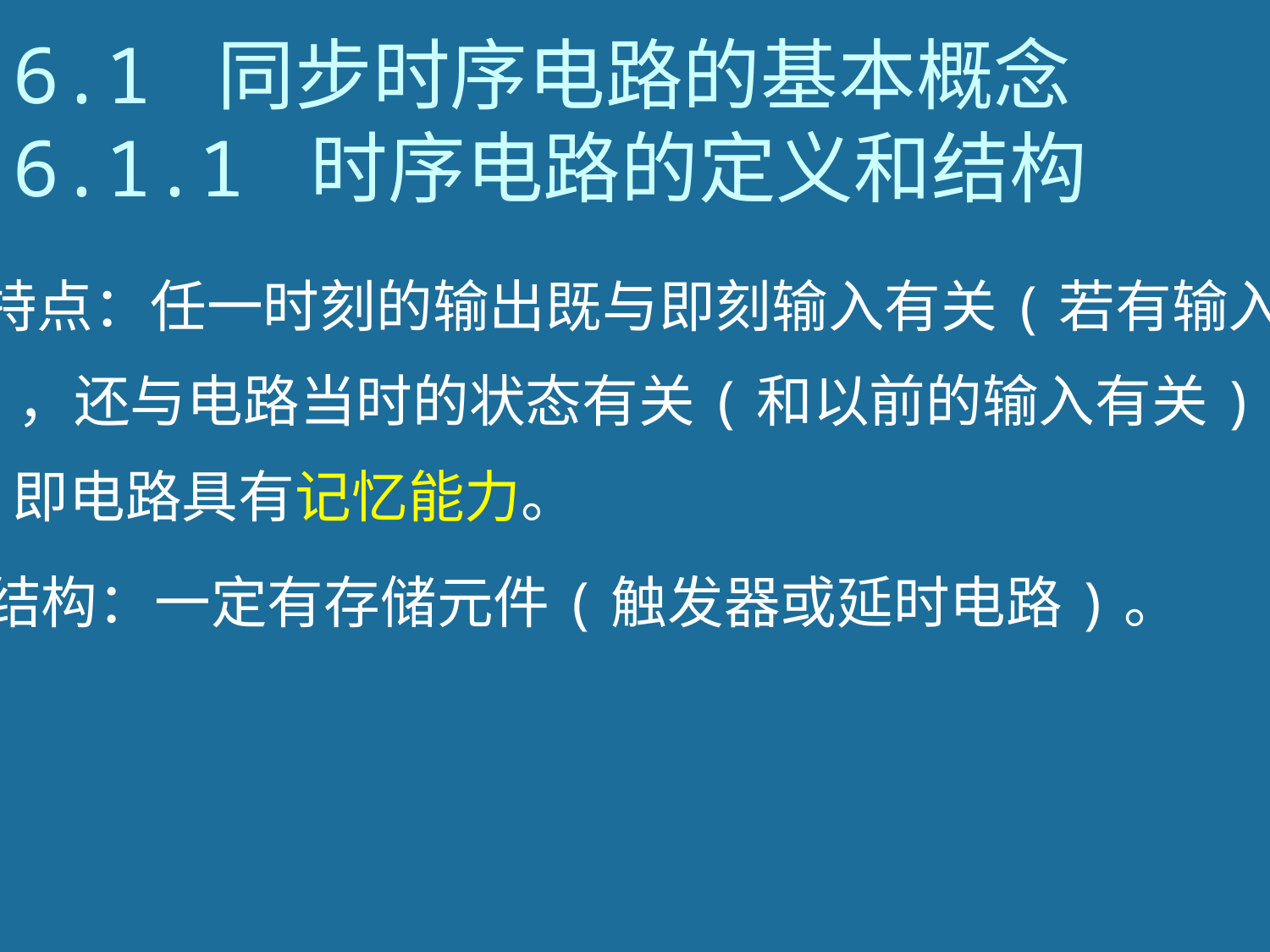

# 6.1 同步时序电路的基本概念 6.1.1 时序电路的定义和结构
特点：任一时刻的输出既与即刻输入有关(若有输入
)，还与电路当时的状态有关(和以前的输入有关)。
即电路具有记忆能力。
结构：一定有存储元件(触发器或延时电路)。
4